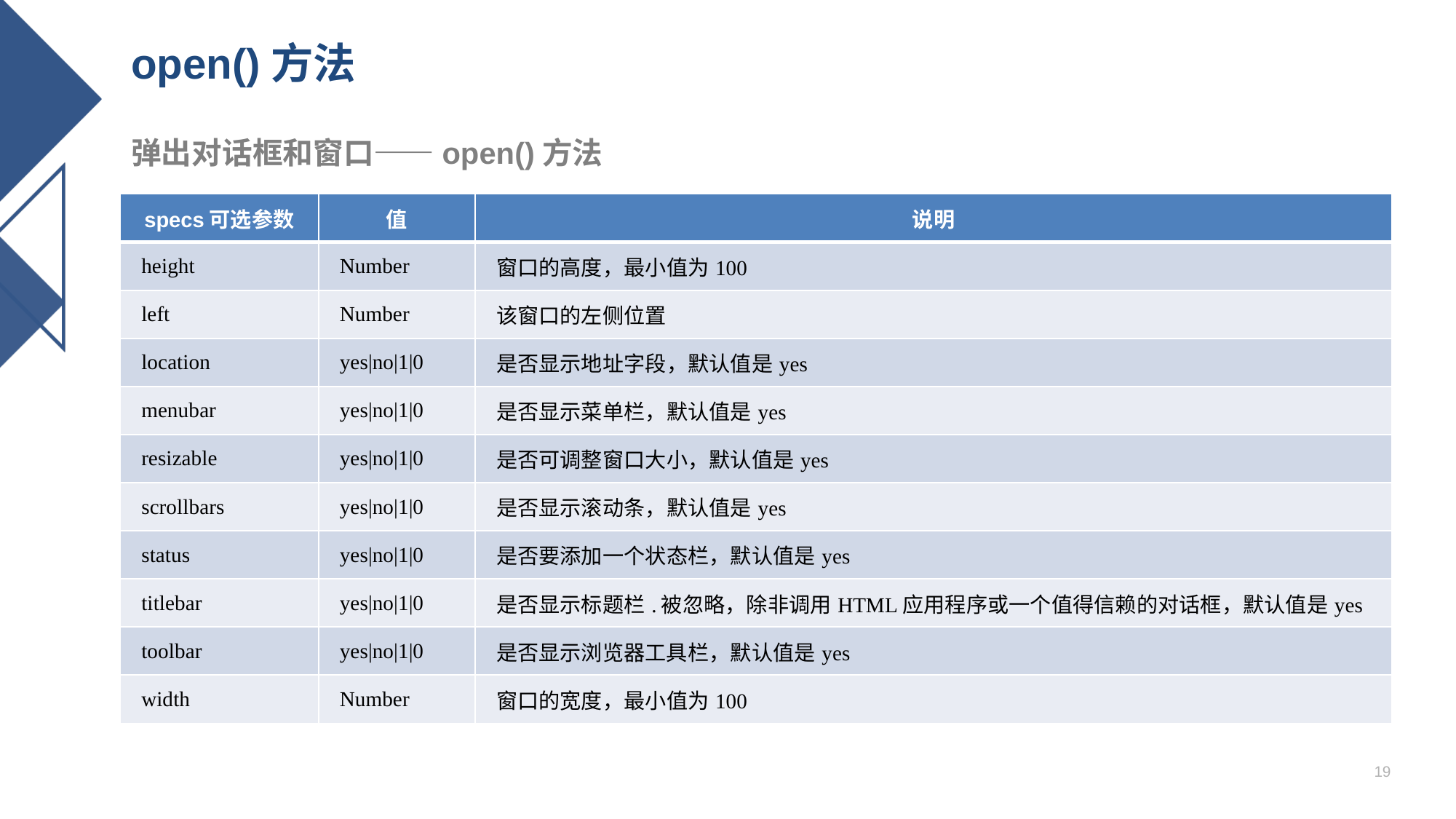

# open()方法
弹出对话框和窗口——open()方法
| specs可选参数 | 值 | 说明 |
| --- | --- | --- |
| height | Number | 窗口的高度，最小值为100 |
| left | Number | 该窗口的左侧位置 |
| location | yes|no|1|0 | 是否显示地址字段，默认值是yes |
| menubar | yes|no|1|0 | 是否显示菜单栏，默认值是yes |
| resizable | yes|no|1|0 | 是否可调整窗口大小，默认值是yes |
| scrollbars | yes|no|1|0 | 是否显示滚动条，默认值是yes |
| status | yes|no|1|0 | 是否要添加一个状态栏，默认值是yes |
| titlebar | yes|no|1|0 | 是否显示标题栏.被忽略，除非调用HTML应用程序或一个值得信赖的对话框，默认值是yes |
| toolbar | yes|no|1|0 | 是否显示浏览器工具栏，默认值是yes |
| width | Number | 窗口的宽度，最小值为100 |
19